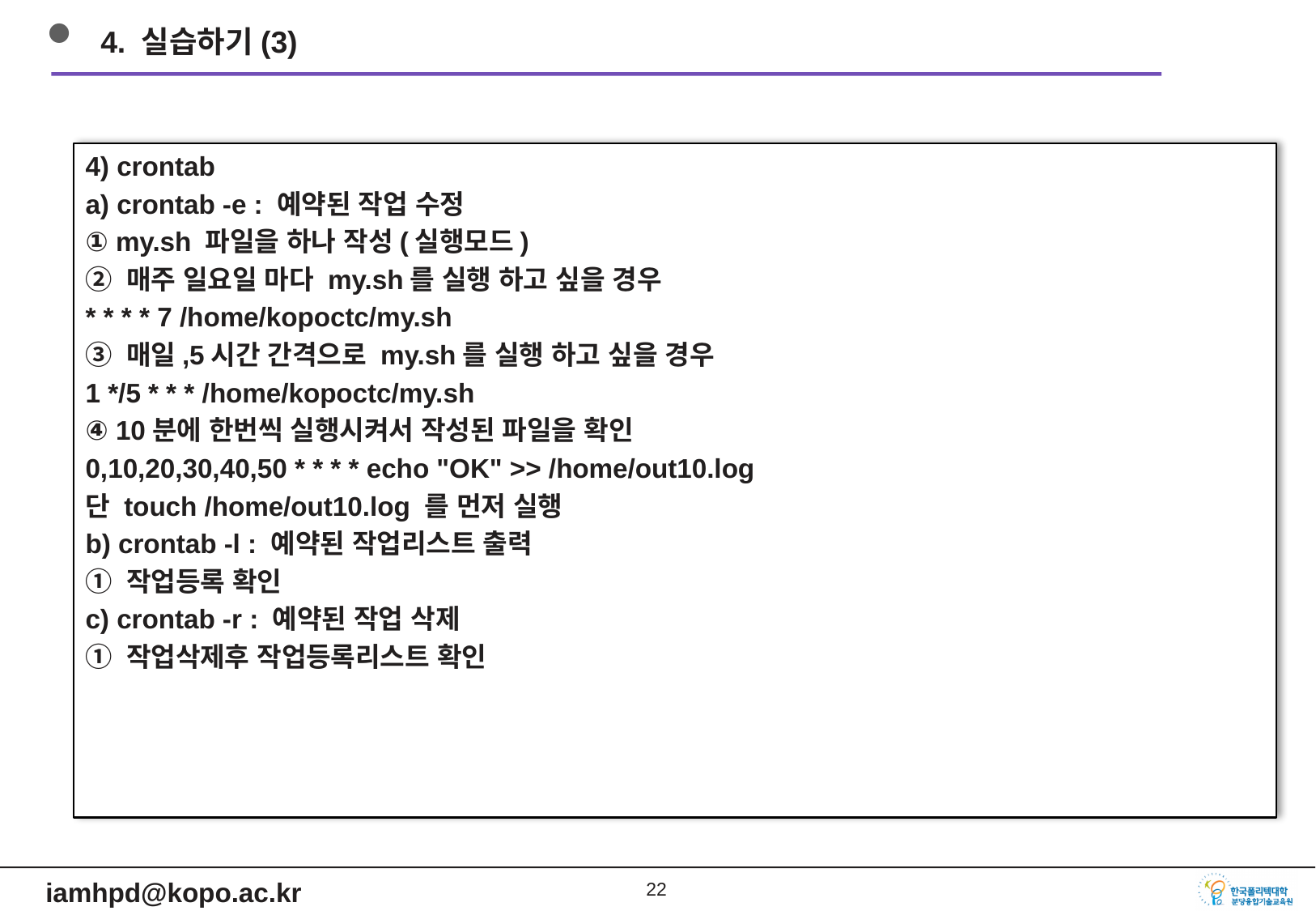

4. 실습하기(3)
4) crontab
a) crontab -e : 예약된 작업 수정
① my.sh 파일을 하나 작성(실행모드)
② 매주 일요일 마다 my.sh를 실행 하고 싶을 경우
* * * * 7 /home/kopoctc/my.sh
③ 매일,5시간 간격으로 my.sh를 실행 하고 싶을 경우
1 */5 * * * /home/kopoctc/my.sh
④ 10분에 한번씩 실행시켜서 작성된 파일을 확인
0,10,20,30,40,50 * * * * echo "OK" >> /home/out10.log
단 touch /home/out10.log 를 먼저 실행
b) crontab -l : 예약된 작업리스트 출력
① 작업등록 확인
c) crontab -r : 예약된 작업 삭제
① 작업삭제후 작업등록리스트 확인
22